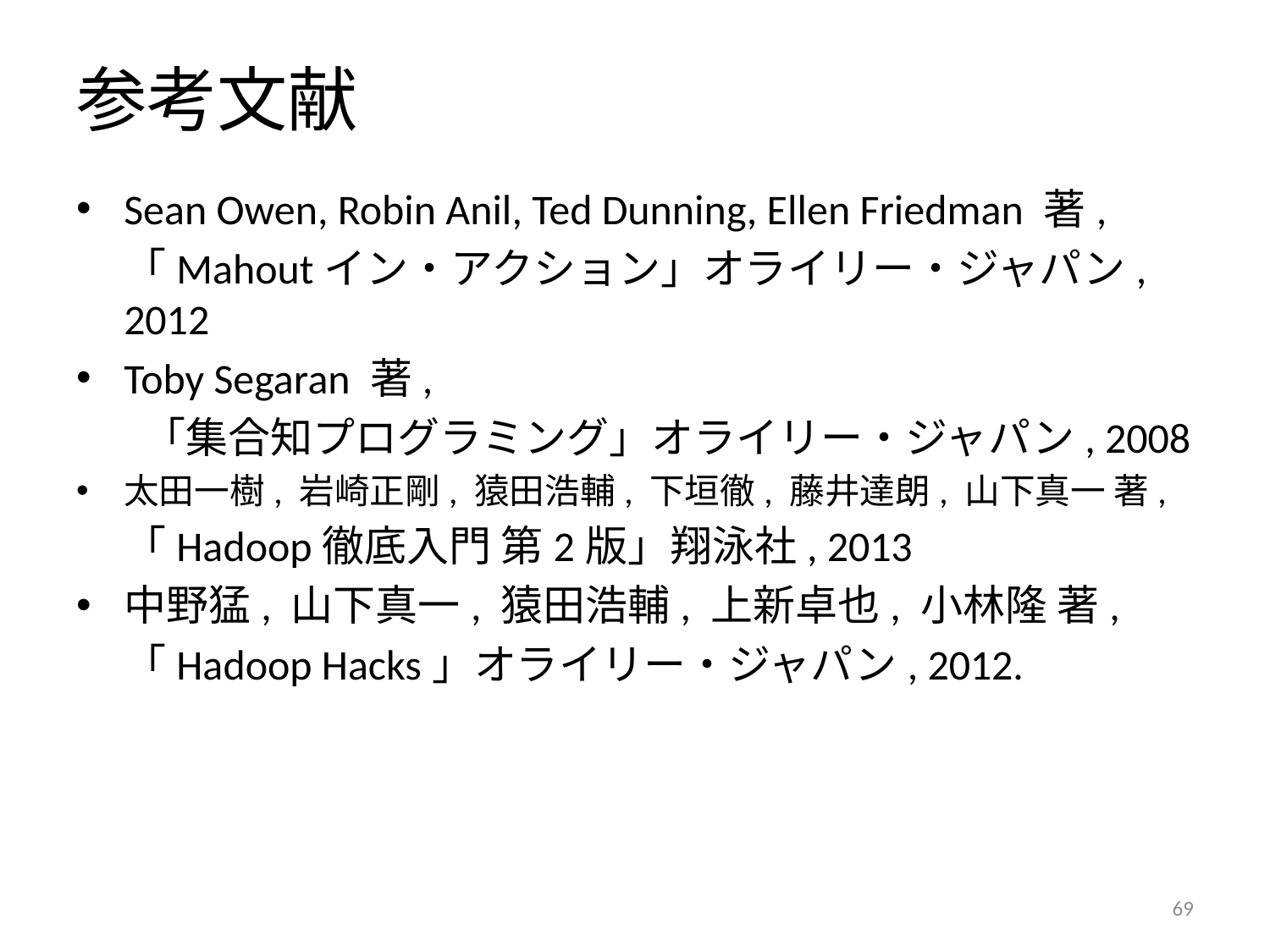

# 参考文献
Sean Owen, Robin Anil, Ted Dunning, Ellen Friedman 著,
	「Mahoutイン・アクション」オライリー・ジャパン, 2012
Toby Segaran 著,
	 「集合知プログラミング」オライリー・ジャパン, 2008
太田一樹, 岩崎正剛, 猿田浩輔, 下垣徹, 藤井達朗, 山下真一 著,
	「Hadoop徹底入門 第2版」翔泳社, 2013
中野猛, 山下真一, 猿田浩輔, 上新卓也, 小林隆 著,
	「Hadoop Hacks」オライリー・ジャパン, 2012.

69